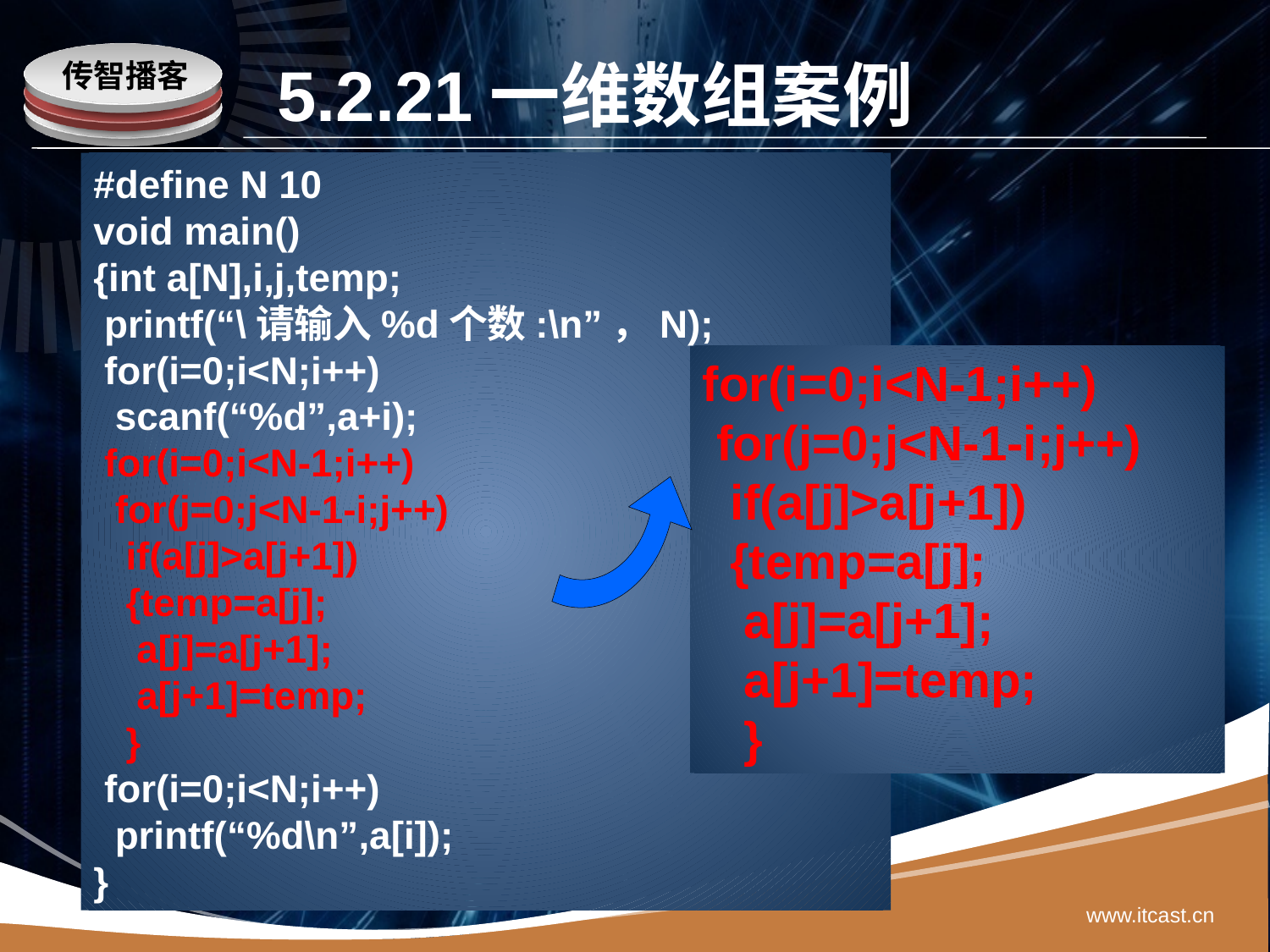

# 5.2.21一维数组案例

#define N 10
void main()
{int a[N],i,j,temp;
 printf(“\请输入%d个数:\n”，N);
 for(i=0;i<N;i++)
  scanf(“%d”,a+i);
 for(i=0;i<N-1;i++)
  for(j=0;j<N-1-i;j++)
   if(a[j]>a[j+1])
   {temp=a[j];
    a[j]=a[j+1];
    a[j+1]=temp;
   }
 for(i=0;i<N;i++)
  printf(“%d\n”,a[i]);
}
for(i=0;i<N-1;i++)
 for(j=0;j<N-1-i;j++)
  if(a[j]>a[j+1])
  {temp=a[j];
   a[j]=a[j+1];
   a[j+1]=temp;
   }

www.itcast.cn